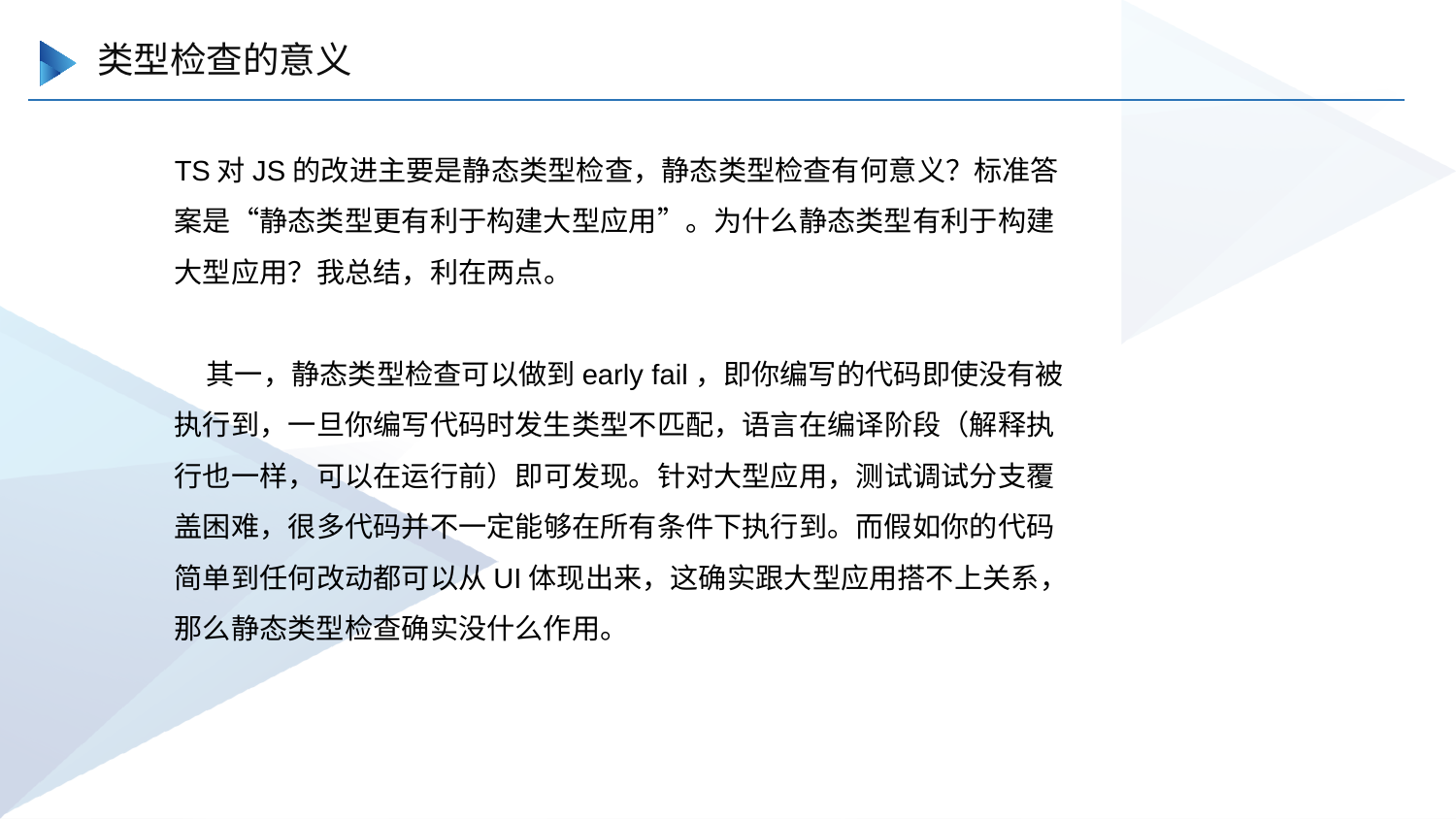

类型检查的意义
TS对JS的改进主要是静态类型检查，静态类型检查有何意义？标准答案是“静态类型更有利于构建大型应用”。为什么静态类型有利于构建大型应用？我总结，利在两点。

    其一，静态类型检查可以做到early fail，即你编写的代码即使没有被执行到，一旦你编写代码时发生类型不匹配，语言在编译阶段（解释执行也一样，可以在运行前）即可发现。针对大型应用，测试调试分支覆盖困难，很多代码并不一定能够在所有条件下执行到。而假如你的代码简单到任何改动都可以从UI体现出来，这确实跟大型应用搭不上关系，那么静态类型检查确实没什么作用。